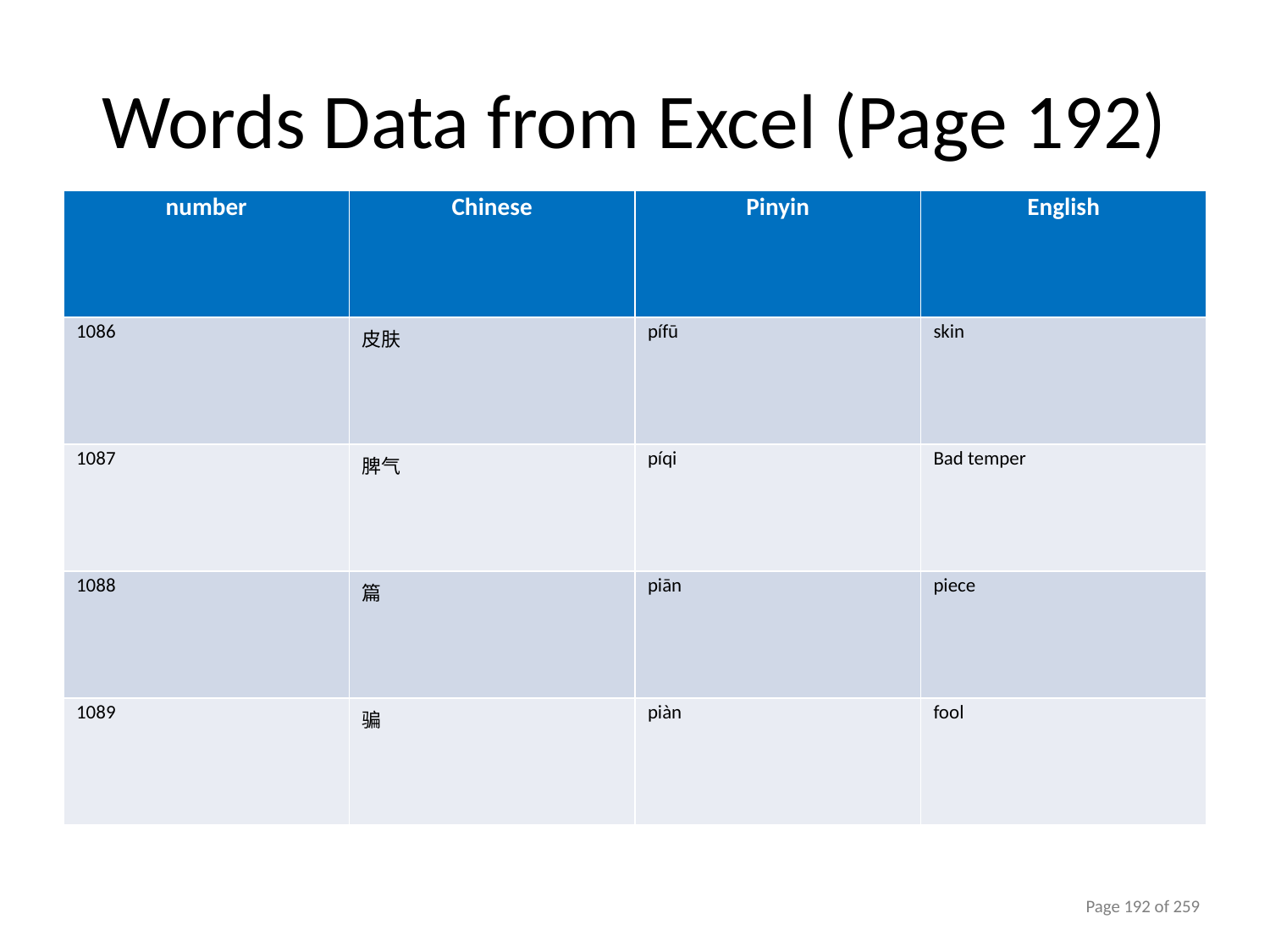

# Words Data from Excel (Page 192)
| number | Chinese | Pinyin | English |
| --- | --- | --- | --- |
| 1086 | 皮肤 | pífū | skin |
| 1087 | 脾气 | píqi | Bad temper |
| 1088 | 篇 | piān | piece |
| 1089 | 骗 | piàn | fool |

Page 192 of 259